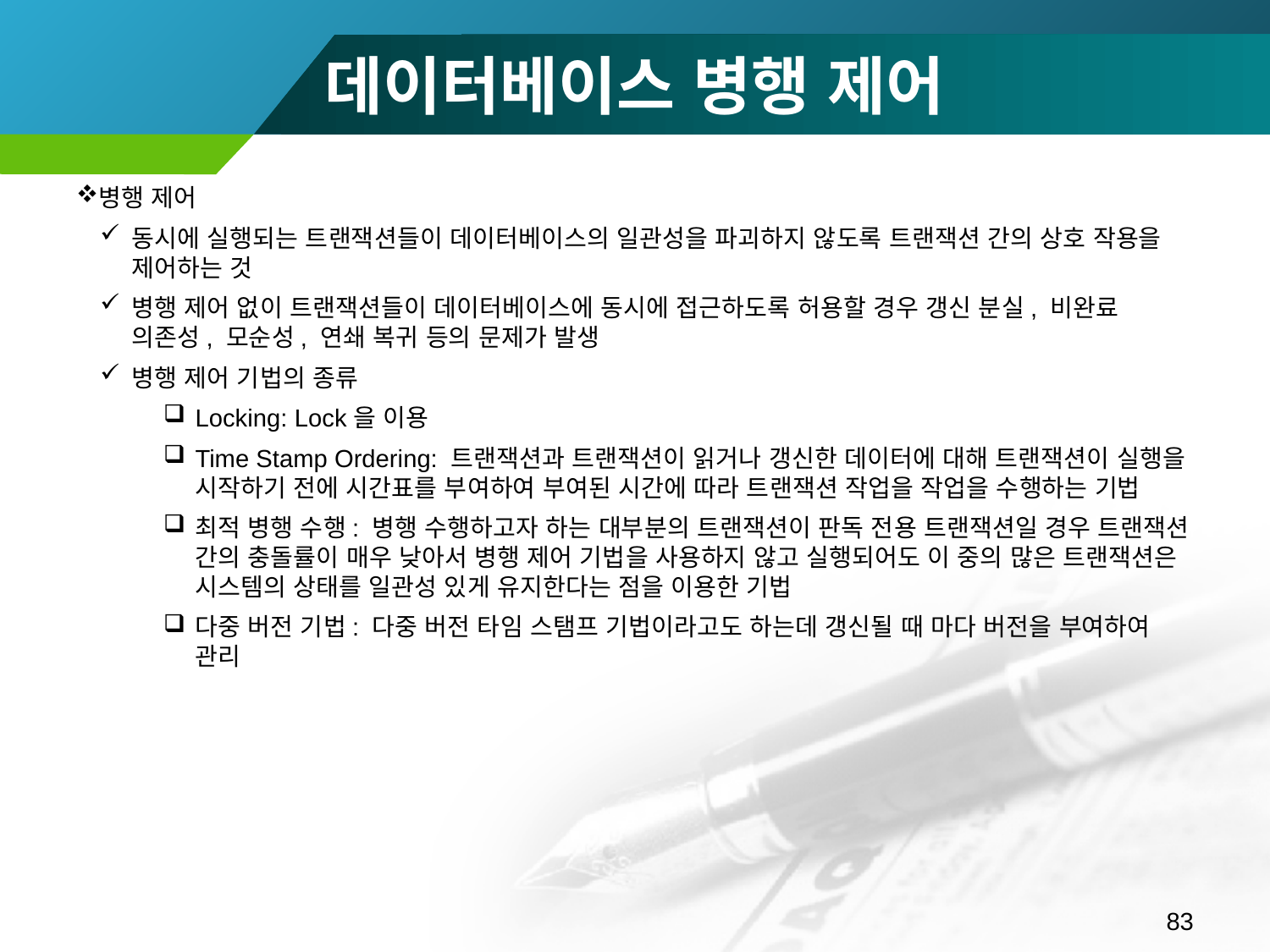

# 데이터베이스 병행 제어
병행 제어
동시에 실행되는 트랜잭션들이 데이터베이스의 일관성을 파괴하지 않도록 트랜잭션 간의 상호 작용을 제어하는 것
병행 제어 없이 트랜잭션들이 데이터베이스에 동시에 접근하도록 허용할 경우 갱신 분실, 비완료 의존성, 모순성, 연쇄 복귀 등의 문제가 발생
병행 제어 기법의 종류
Locking: Lock을 이용
Time Stamp Ordering: 트랜잭션과 트랜잭션이 읽거나 갱신한 데이터에 대해 트랜잭션이 실행을 시작하기 전에 시간표를 부여하여 부여된 시간에 따라 트랜잭션 작업을 작업을 수행하는 기법
최적 병행 수행: 병행 수행하고자 하는 대부분의 트랜잭션이 판독 전용 트랜잭션일 경우 트랜잭션 간의 충돌률이 매우 낮아서 병행 제어 기법을 사용하지 않고 실행되어도 이 중의 많은 트랜잭션은 시스템의 상태를 일관성 있게 유지한다는 점을 이용한 기법
다중 버전 기법: 다중 버전 타임 스탬프 기법이라고도 하는데 갱신될 때 마다 버전을 부여하여 관리

83